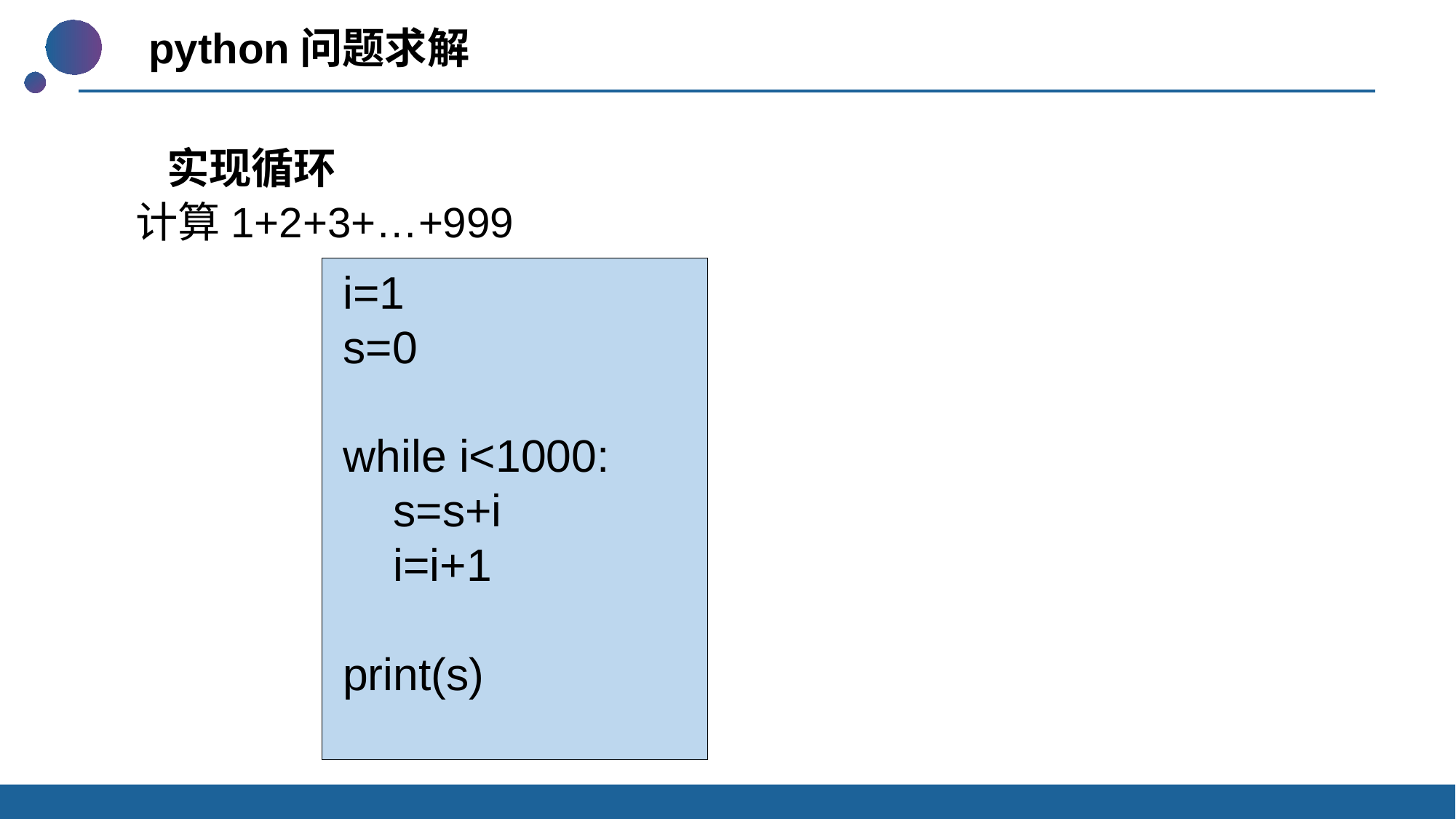

python问题求解

   实现循环
计算1+2+3+…+999
i=1
s=0

while i<1000:
    s=s+i
    i=i+1

print(s)